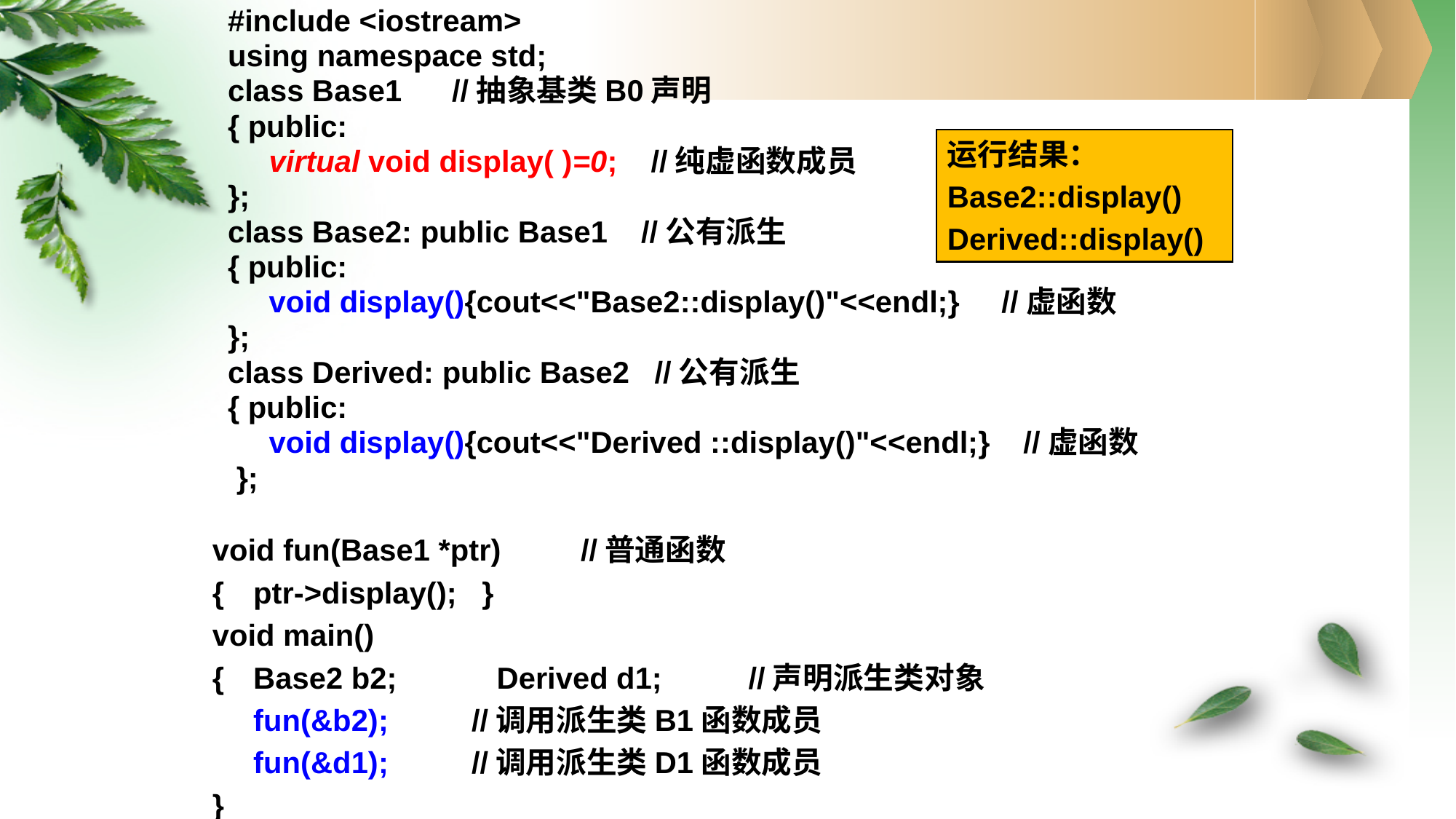

#include <iostream>
using namespace std;
class Base1      //抽象基类B0声明
{ public:
	virtual void display( )=0;    //纯虚函数成员
};
class Base2: public Base1    //公有派生
{ public:
	void display(){cout<<"Base2::display()"<<endl;}     //虚函数
};
class Derived: public Base2   //公有派生
{ public:
	void display(){cout<<"Derived ::display()"<<endl;}    //虚函数
 };
运行结果：
Base2::display()
Derived::display()
void fun(Base1 *ptr)	//普通函数
{	ptr->display();   }
void main()
{	Base2 b2;	   Derived d1;	       //声明派生类对象
	fun(&b2);	//调用派生类B1函数成员
	fun(&d1);	//调用派生类D1函数成员
}